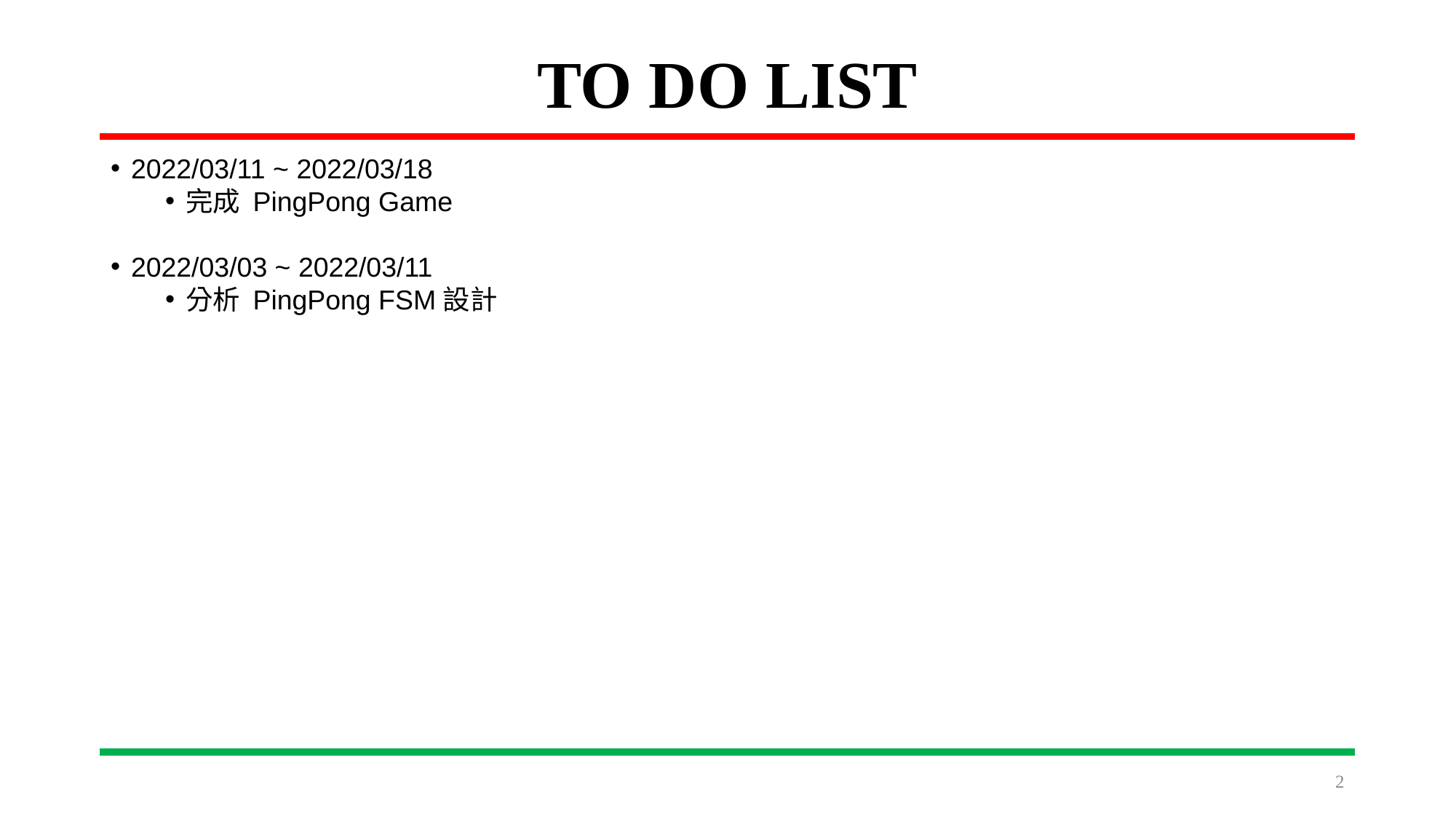

# TO DO LIST
2022/03/11 ~ 2022/03/18
完成 PingPong Game

2022/03/03 ~ 2022/03/11
分析 PingPong FSM設計
2